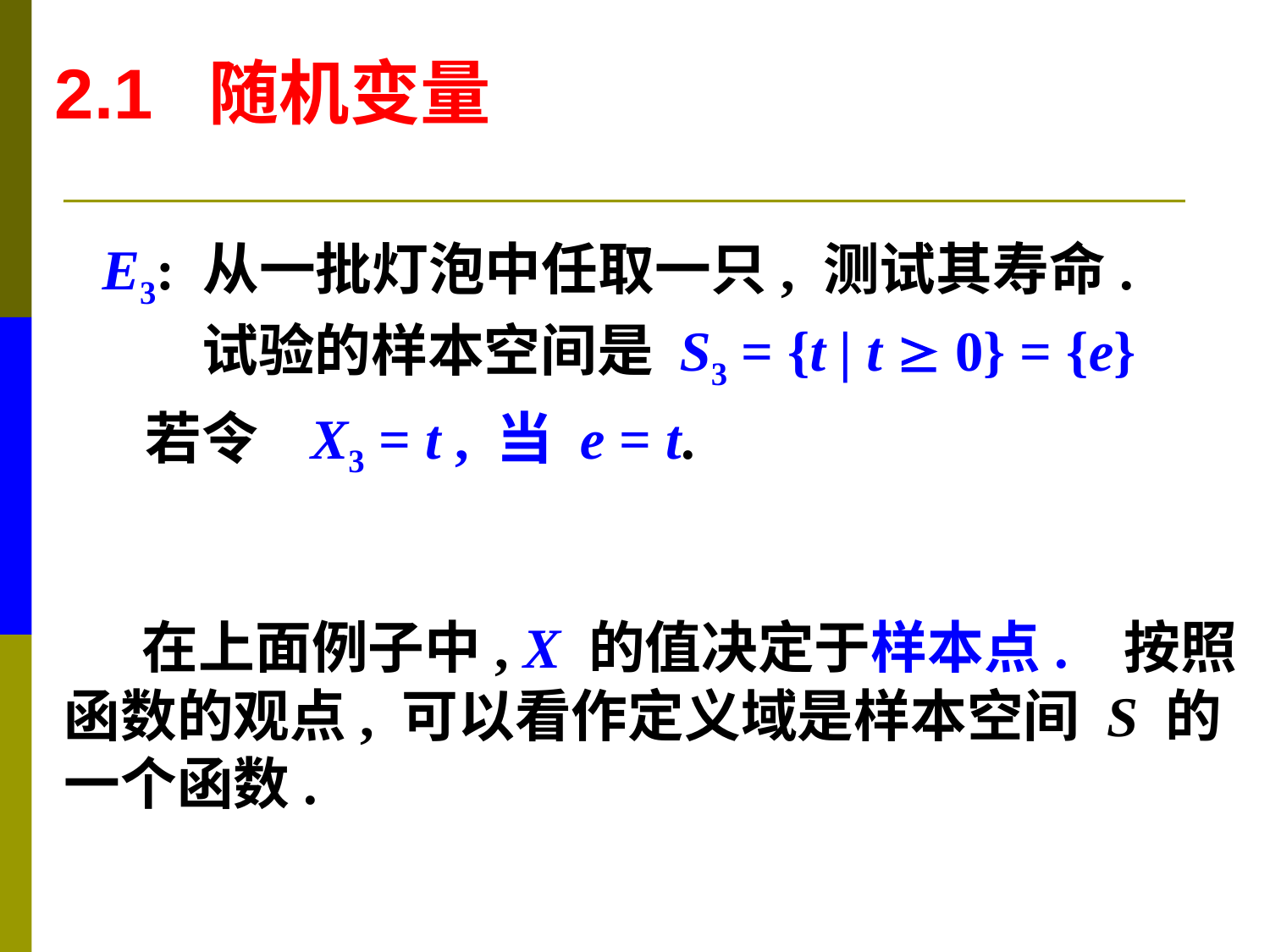

2.1  随机变量
E3: 从一批灯泡中任取一只, 测试其寿命.
S3 = {t | t ≥ 0} = {e}
试验的样本空间是
若令   X3 = t , 当 e = t.
     在上面例子中, X 的值决定于样本点. , 按照
函数的观点, 可以看作定义域是样本空间 S 的
一个函数.